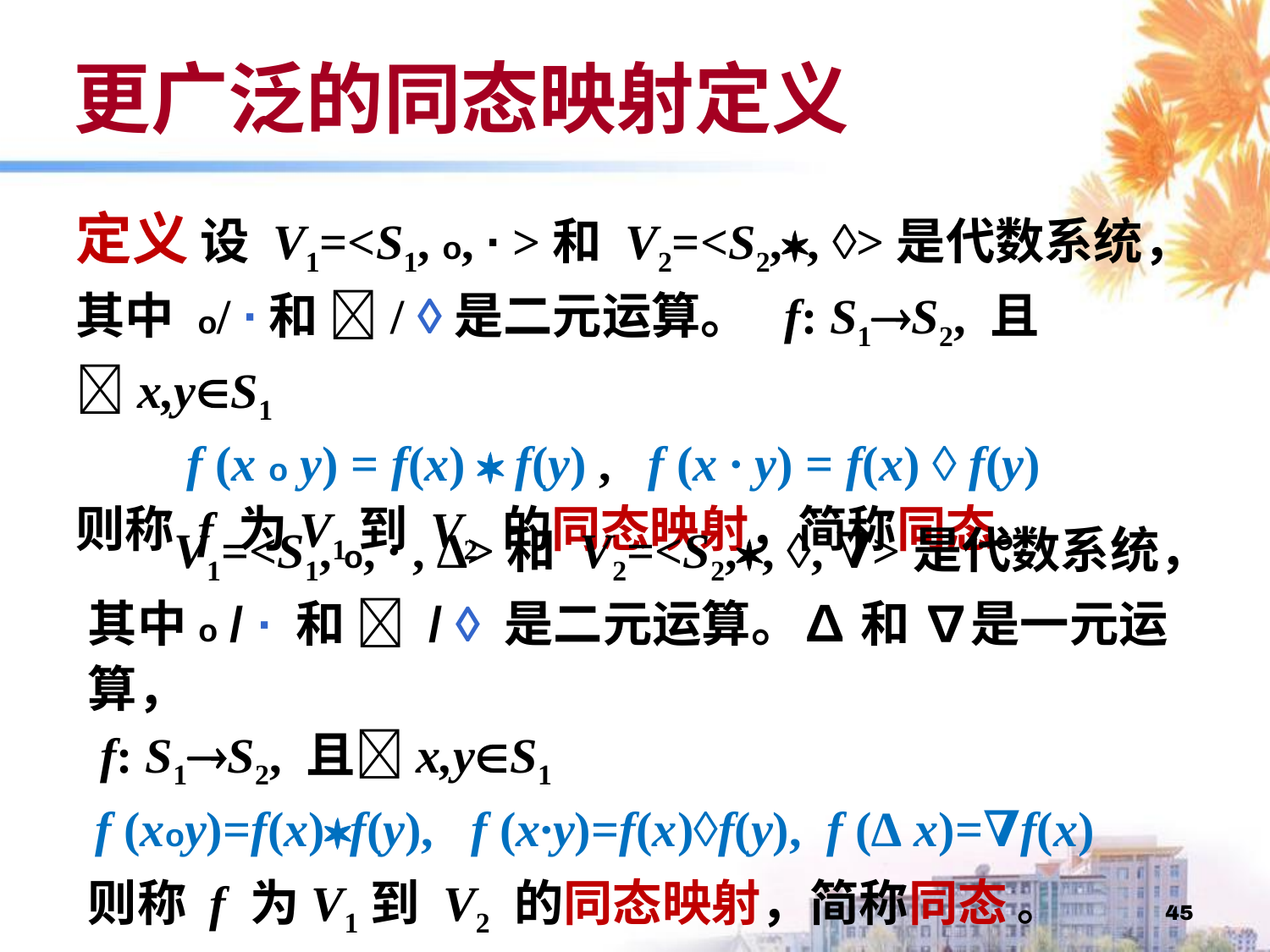

# 更广泛的同态映射定义
定义 设 V1=<S1, o, ∙ >和 V2=<S2,∗, ◊>是代数系统，其中 o/ ∙和 ∗/ ◊是二元运算。  f: S1→S2, 且∀x,y∈S1
         f (x o y) = f(x) ∗ f(y) ,   f (x ∙ y) = f(x) ◊ f(y)
则称 f 为V1到 V2 的同态映射，简称同态。
       V1=<S1, o, ∙ , ∆>和 V2=<S2,∗, ◊, ∇>是代数系统，其中o / ∙ 和 ∗ / ◊ 是二元运算。∆ 和 ∇是一元运算，
 f: S1→S2, 且∀x,y∈S1
 f (xoy)=f(x)∗f(y),   f (x∙y)=f(x)◊f(y),  f (∆ x)=∇f(x)
则称 f 为V1到 V2 的同态映射，简称同态 。

45